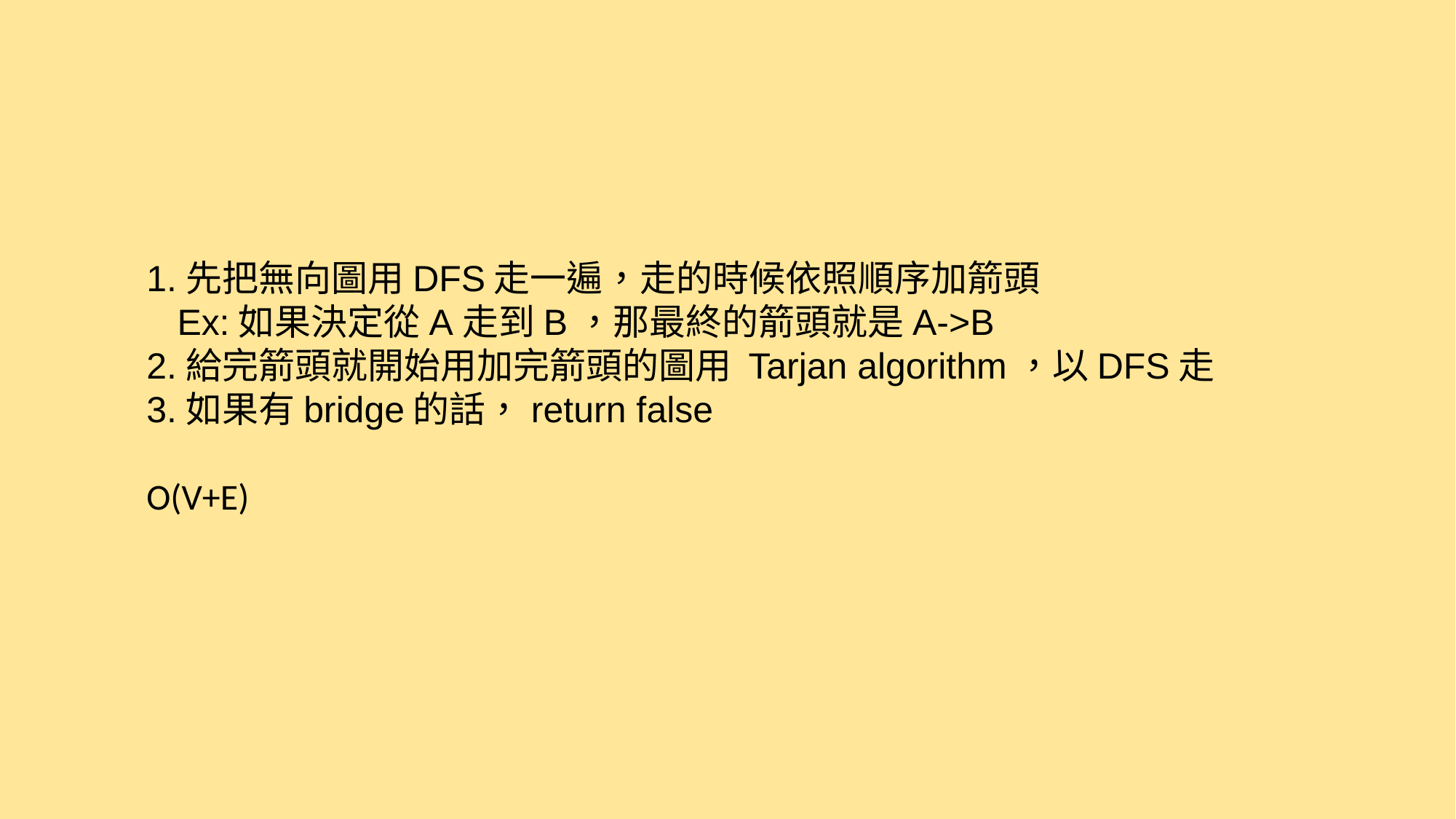

1.先把無向圖用DFS走一遍，走的時候依照順序加箭頭
   Ex:如果決定從A走到B，那最終的箭頭就是A->B
2.給完箭頭就開始用加完箭頭的圖用 Tarjan algorithm，以DFS走
3.如果有bridge的話，return false

O(V+E)